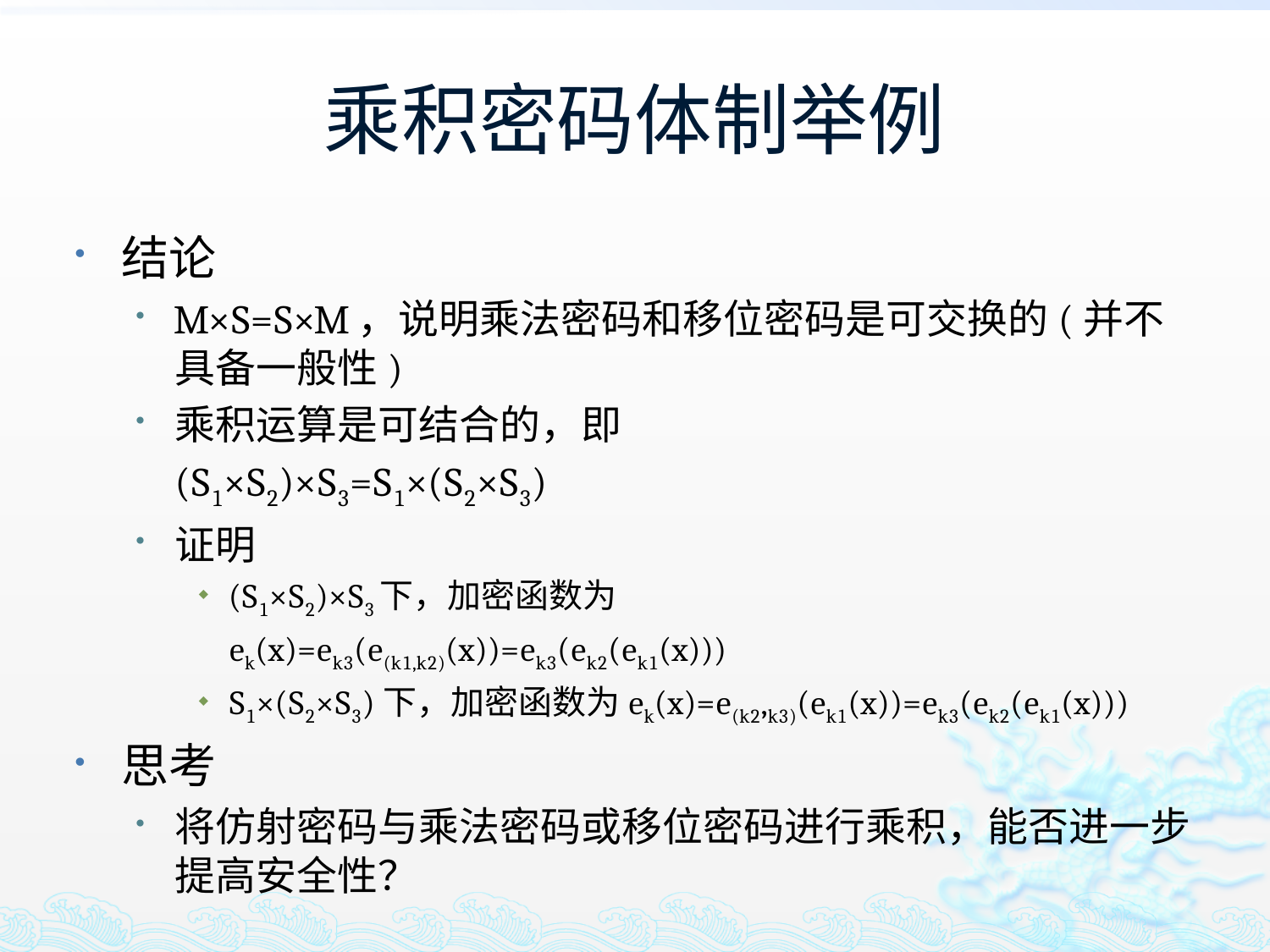

# 乘积密码体制举例
结论
M×S=S×M，说明乘法密码和移位密码是可交换的(并不具备一般性)
乘积运算是可结合的，即
	(S1×S2)×S3=S1×(S2×S3)
证明
(S1×S2)×S3下，加密函数为
	ek(x)=ek3(e(k1,k2)(x))=ek3(ek2(ek1(x)))
S1×(S2×S3)下，加密函数为ek(x)=e(k2,k3)(ek1(x))=ek3(ek2(ek1(x)))
思考
将仿射密码与乘法密码或移位密码进行乘积，能否进一步提高安全性？